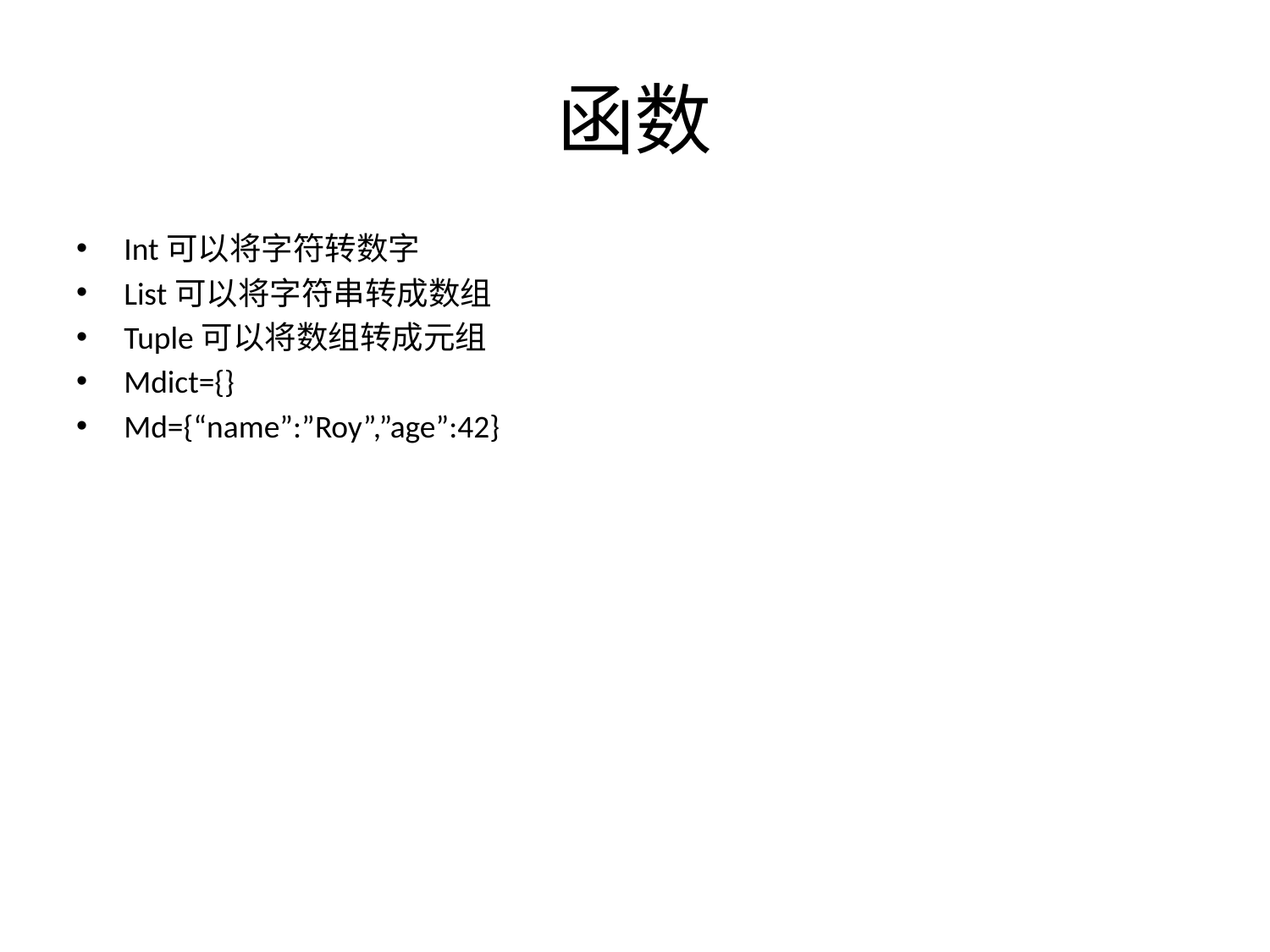

# 函数
Int可以将字符转数字
List可以将字符串转成数组
Tuple可以将数组转成元组
Mdict={}
Md={“name”:”Roy”,”age”:42}